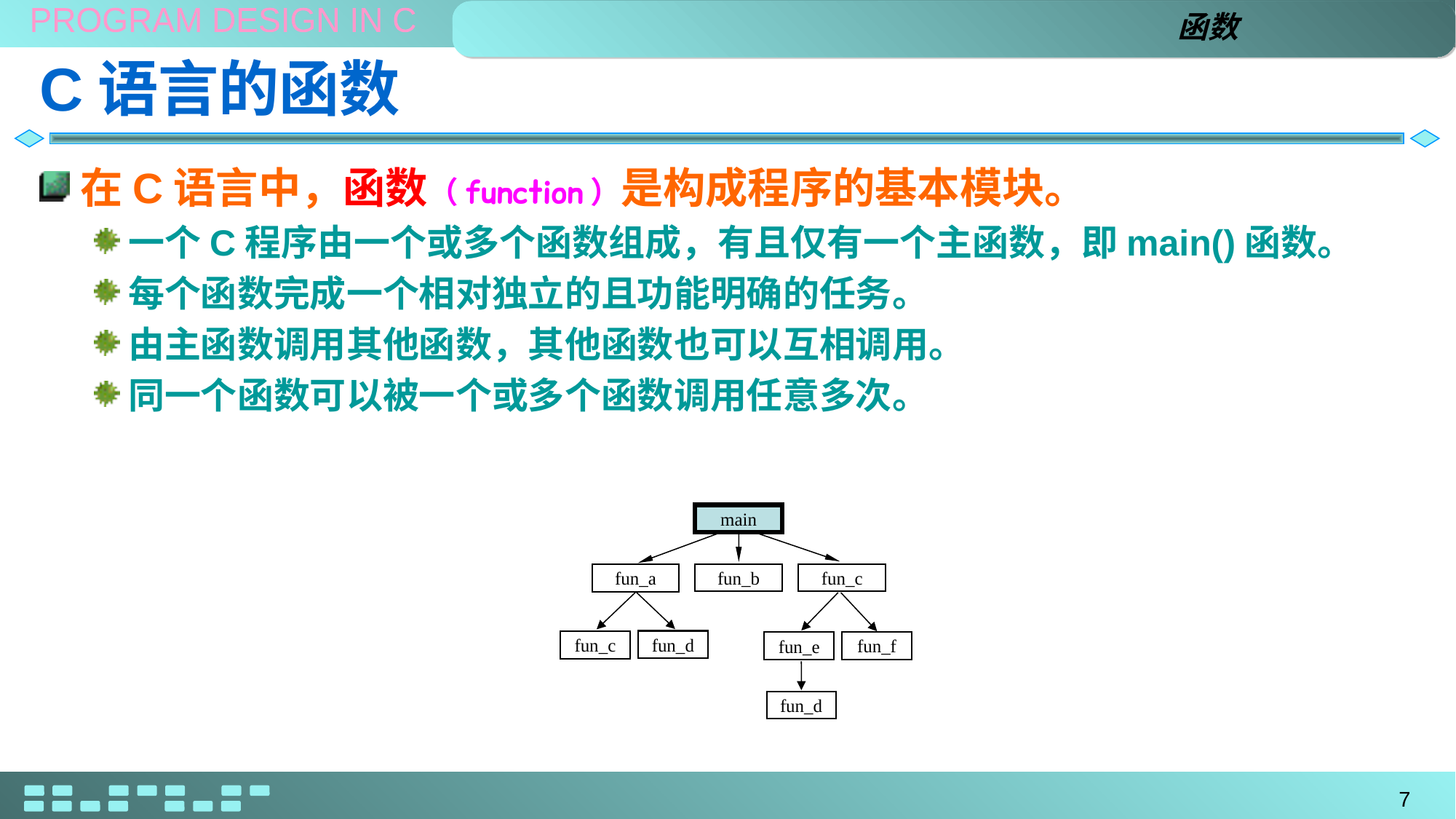

函数
# C语言的函数
在C语言中，函数（function）是构成程序的基本模块。
一个C程序由一个或多个函数组成，有且仅有一个主函数，即main()函数。
每个函数完成一个相对独立的且功能明确的任务。
由主函数调用其他函数，其他函数也可以互相调用。
同一个函数可以被一个或多个函数调用任意多次。
main

fun_b
fun_c
fun_a

fun_d
fun_c
fun_f
fun_e

fun_d
7